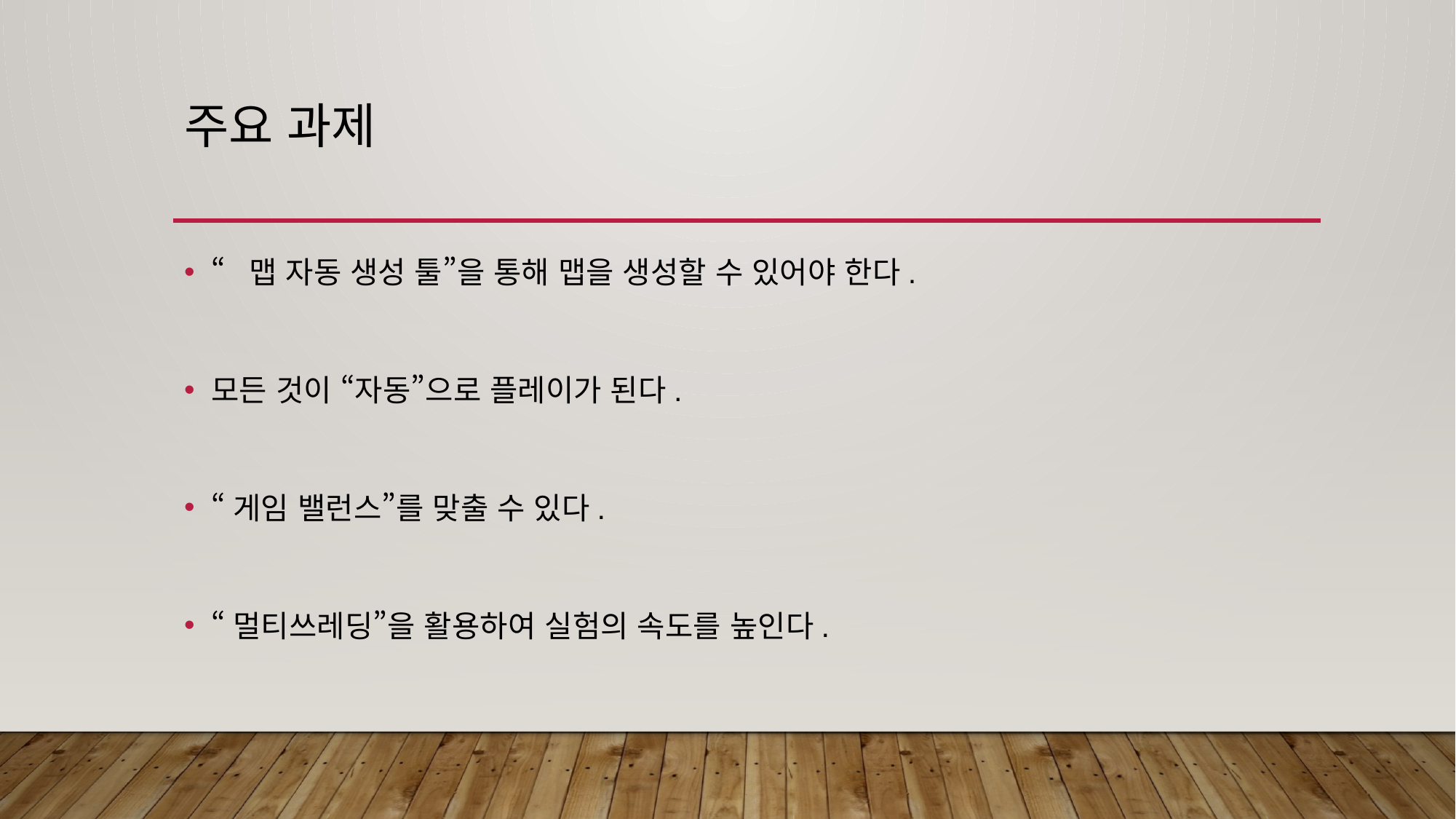

# 주요 과제
“맵 자동 생성 툴”을 통해 맵을 생성할 수 있어야 한다.

모든 것이 “자동”으로 플레이가 된다.

“게임 밸런스”를 맞출 수 있다.

“멀티쓰레딩”을 활용하여 실험의 속도를 높인다.